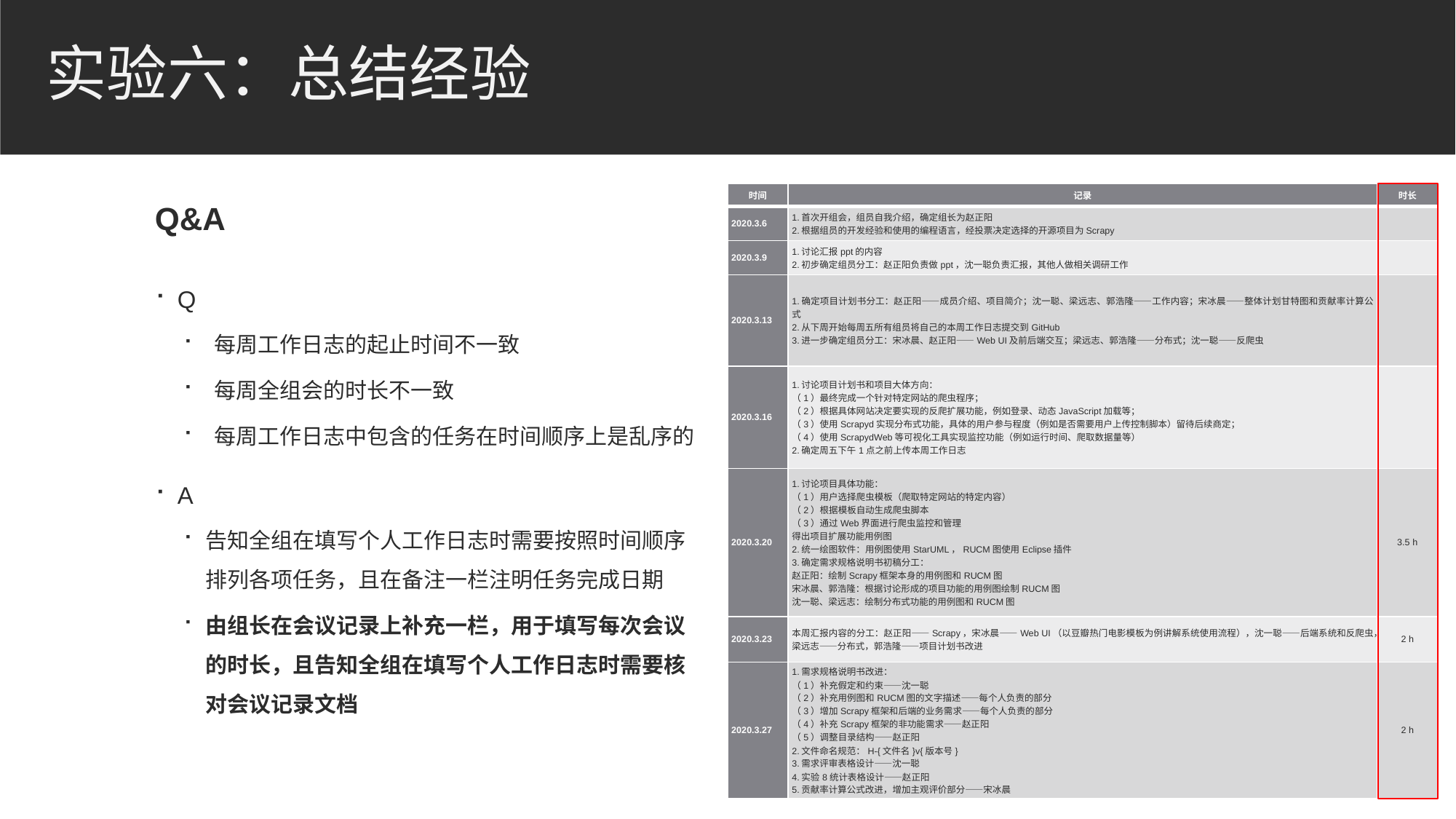

# 实验六：总结经验
Q&A

| 时间 | 记录 | 时长 |
| --- | --- | --- |
| 2020.3.6 | 1.首次开组会，组员自我介绍，确定组长为赵正阳 2.根据组员的开发经验和使用的编程语言，经投票决定选择的开源项目为Scrapy |  |
| 2020.3.9 | 1.讨论汇报ppt的内容 2.初步确定组员分工：赵正阳负责做ppt，沈一聪负责汇报，其他人做相关调研工作 |  |
| 2020.3.13 | 1.确定项目计划书分工：赵正阳——成员介绍、项目简介；沈一聪、梁远志、郭浩隆——工作内容；宋冰晨——整体计划甘特图和贡献率计算公式 2.从下周开始每周五所有组员将自己的本周工作日志提交到GitHub 3.进一步确定组员分工：宋冰晨、赵正阳——Web UI及前后端交互；梁远志、郭浩隆——分布式；沈一聪——反爬虫 |  |
| 2020.3.16 | 1.讨论项目计划书和项目大体方向： （1）最终完成一个针对特定网站的爬虫程序； （2）根据具体网站决定要实现的反爬扩展功能，例如登录、动态JavaScript加载等； （3）使用Scrapyd实现分布式功能，具体的用户参与程度（例如是否需要用户上传控制脚本）留待后续商定； （4）使用ScrapydWeb等可视化工具实现监控功能（例如运行时间、爬取数据量等） 2.确定周五下午1点之前上传本周工作日志 |  |
| 2020.3.20 | 1.讨论项目具体功能： （1）用户选择爬虫模板（爬取特定网站的特定内容） （2）根据模板自动生成爬虫脚本 （3）通过Web界面进行爬虫监控和管理 得出项目扩展功能用例图 2.统一绘图软件：用例图使用StarUML，RUCM图使用Eclipse插件 3.确定需求规格说明书初稿分工： 赵正阳：绘制Scrapy框架本身的用例图和RUCM图 宋冰晨、郭浩隆：根据讨论形成的项目功能的用例图绘制RUCM图 沈一聪、梁远志：绘制分布式功能的用例图和RUCM图 | 3.5 h |
| 2020.3.23 | 本周汇报内容的分工：赵正阳——Scrapy，宋冰晨——Web UI（以豆瓣热门电影模板为例讲解系统使用流程），沈一聪——后端系统和反爬虫，梁远志——分布式，郭浩隆——项目计划书改进 | 2 h |
| 2020.3.27 | 1.需求规格说明书改进： （1）补充假定和约束——沈一聪 （2）补充用例图和RUCM图的文字描述——每个人负责的部分 （3）增加Scrapy框架和后端的业务需求——每个人负责的部分 （4）补充Scrapy框架的非功能需求——赵正阳 （5）调整目录结构——赵正阳 2.文件命名规范：H-{文件名}v{版本号} 3.需求评审表格设计——沈一聪 4.实验8统计表格设计——赵正阳 5.贡献率计算公式改进，增加主观评价部分——宋冰晨 | 2 h |

Q
 每周工作日志的起止时间不一致
 每周全组会的时长不一致
 每周工作日志中包含的任务在时间顺序上是乱序的
A
告知全组在填写个人工作日志时需要按照时间顺序排列各项任务，且在备注一栏注明任务完成日期
由组长在会议记录上补充一栏，用于填写每次会议的时长，且告知全组在填写个人工作日志时需要核对会议记录文档

### Chart

| Category |
|---|